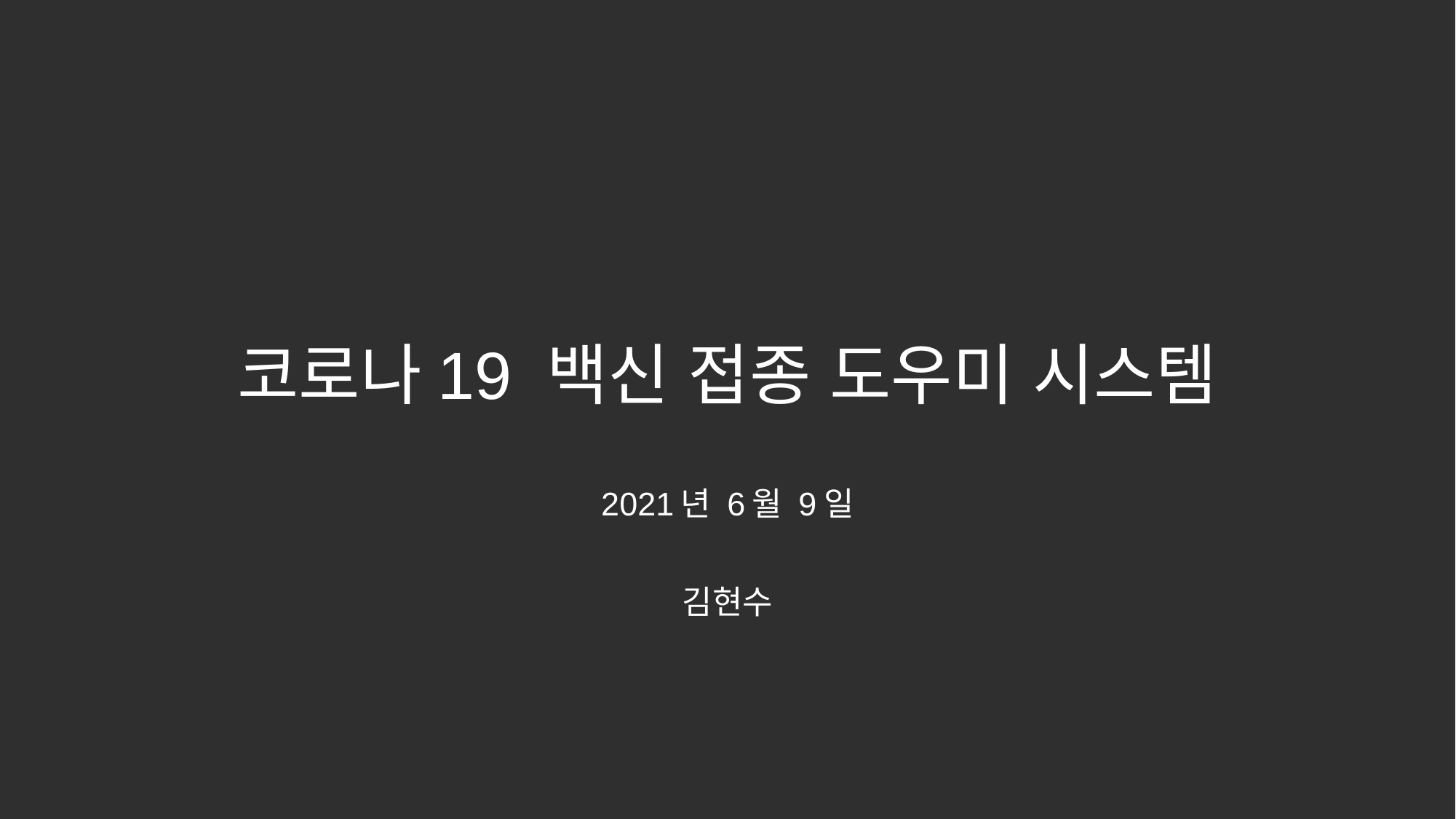

# 코로나19 백신 접종 도우미 시스템
2021년 6월 9일

김현수